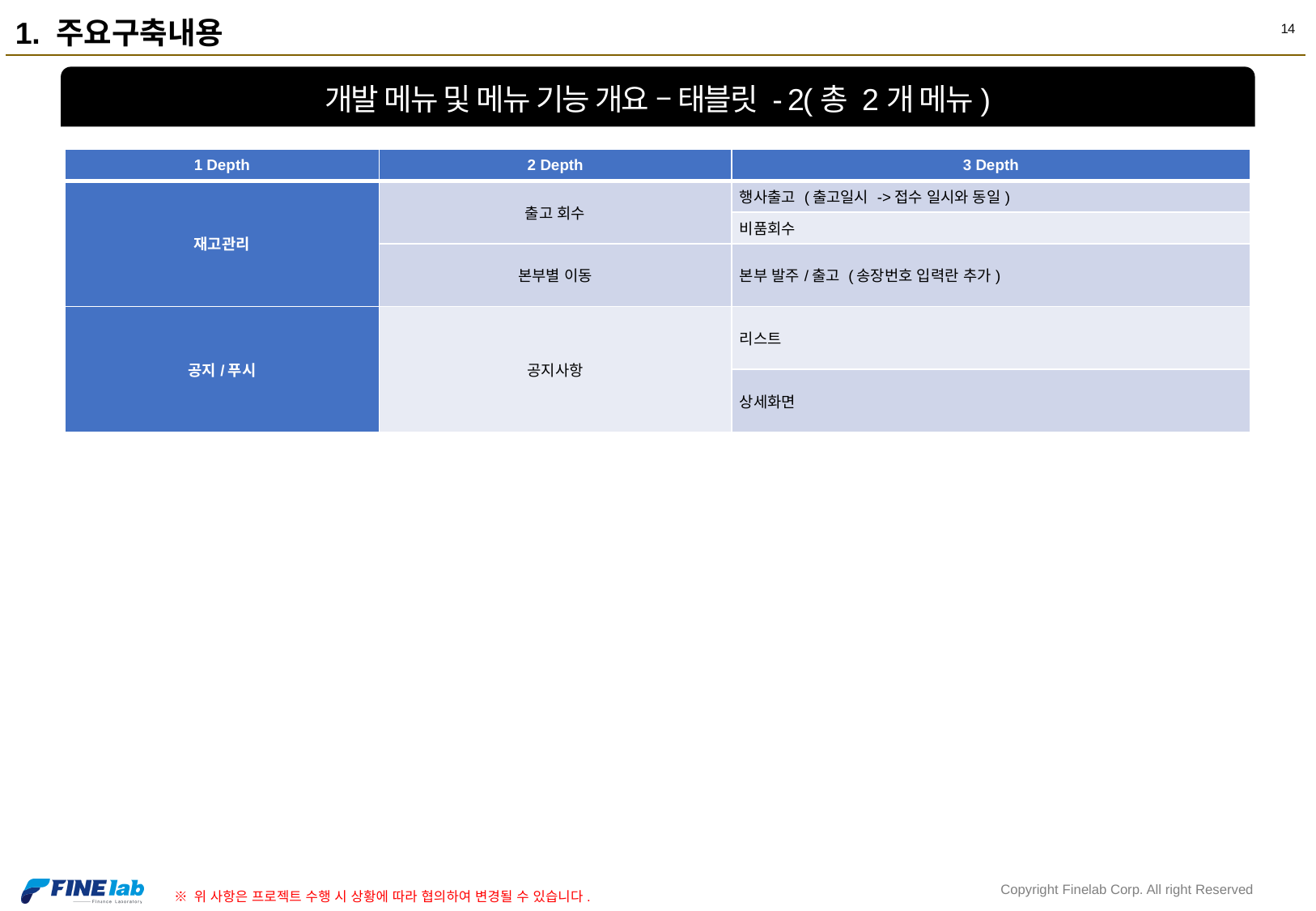

1. 주요구축내용
개발 메뉴 및 메뉴 기능 개요 – 태블릿 - 2(총 2개 메뉴)
| 1 Depth | 2 Depth | 3 Depth |
| --- | --- | --- |
| 재고관리 | 출고 회수 | 행사출고 (출고일시 ->접수 일시와 동일) |
|  |  | 비품회수 |
|  | 본부별 이동 | 본부 발주/출고 (송장번호 입력란 추가) |
| 공지/푸시 | 공지사항 | 리스트 |
|  |  | 상세화면 |
※ 위 사항은 프로젝트 수행 시 상황에 따라 협의하여 변경될 수 있습니다.